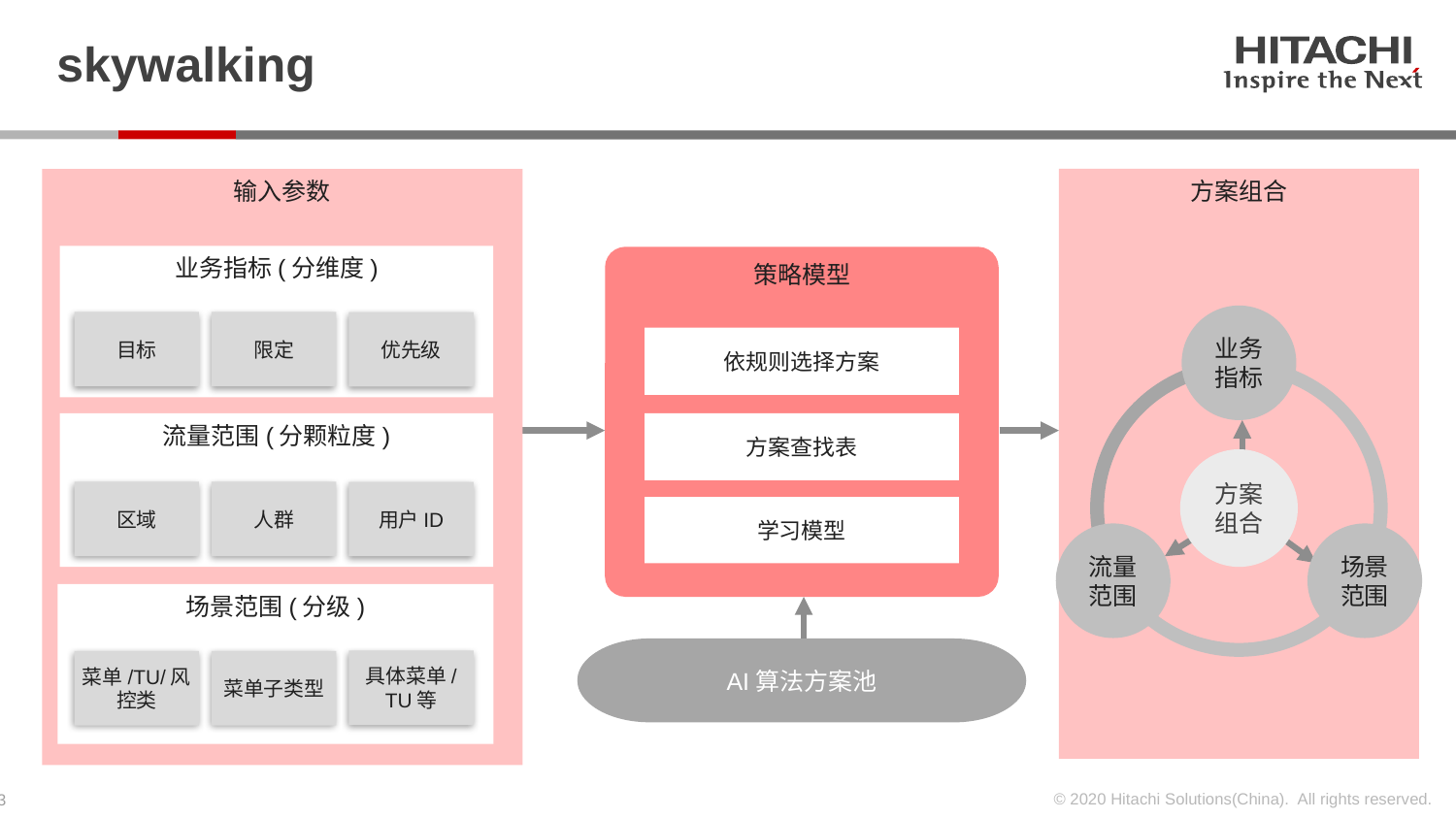

# skywalking
输入参数
方案组合
业务指标(分维度)
策略模型
方案
组合
业务
指标
场景
范围
流量
范围
目标
限定
优先级
区域
人群
用户ID
具体菜单/TU等
菜单/TU/风控类
菜单子类型
依规则选择方案
方案查找表
流量范围(分颗粒度)
学习模型
场景范围(分级)
AI算法方案池